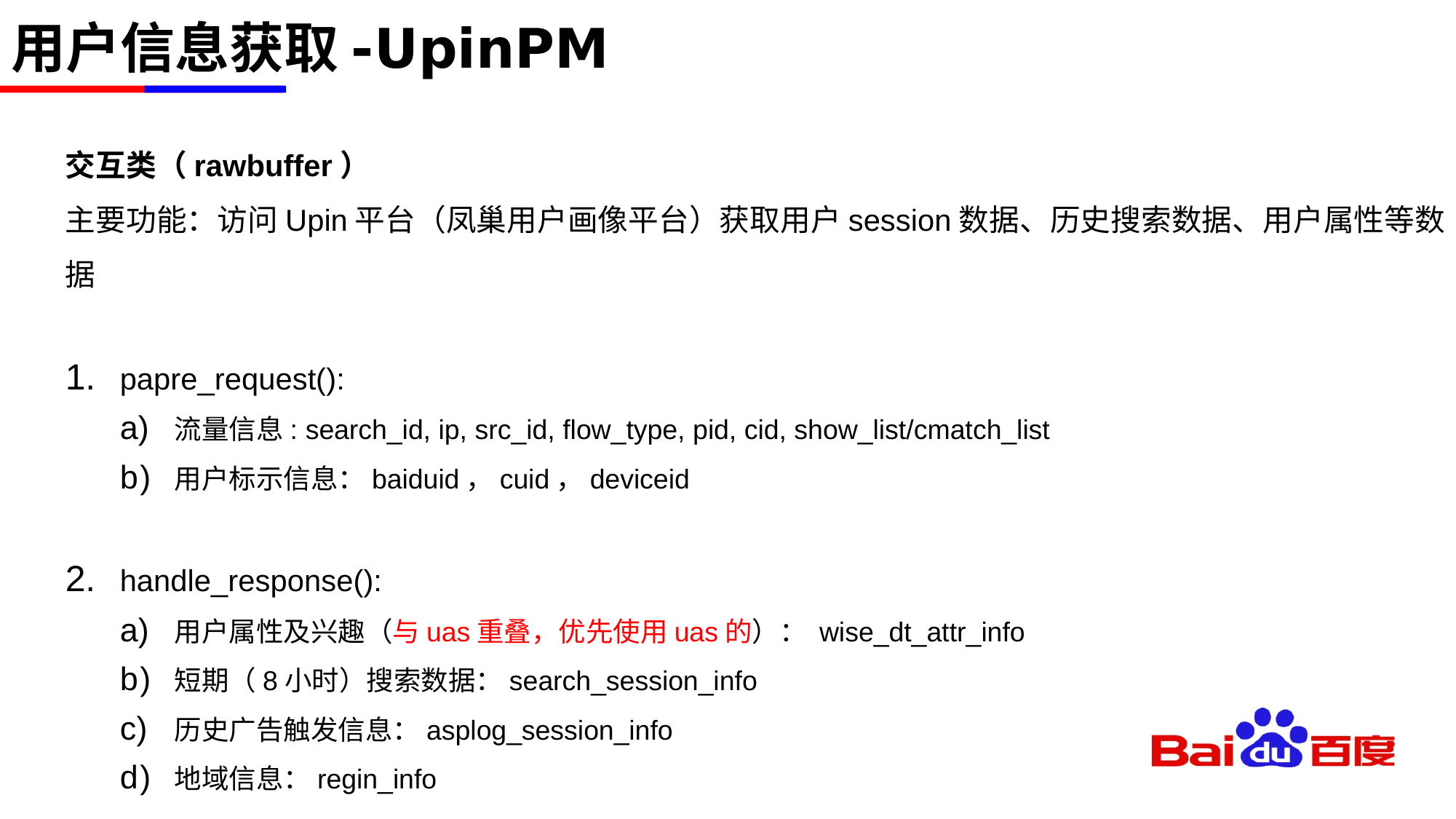

# 用户信息获取-UpinPM
交互类（rawbuffer）
主要功能：访问Upin平台（凤巢用户画像平台）获取用户session数据、历史搜索数据、用户属性等数据

papre_request():
流量信息: search_id, ip, src_id, flow_type, pid, cid, show_list/cmatch_list
用户标示信息：baiduid，cuid，deviceid

handle_response():
用户属性及兴趣（与uas重叠，优先使用uas的）： wise_dt_attr_info
短期（8小时）搜索数据：search_session_info
历史广告触发信息：asplog_session_info
地域信息：regin_info